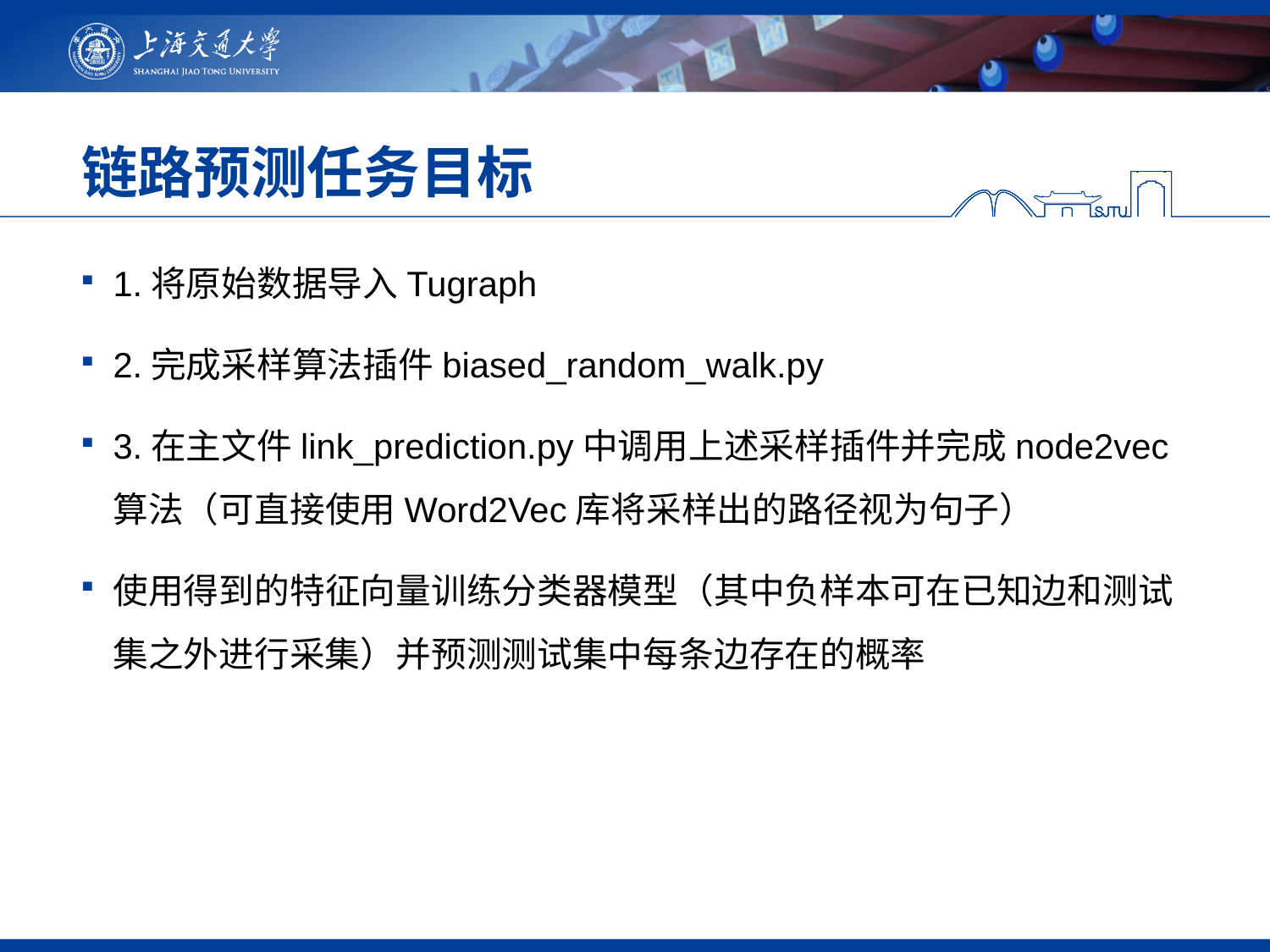

# 链路预测任务目标
1.将原始数据导入Tugraph
2.完成采样算法插件biased_random_walk.py
3.在主文件link_prediction.py中调用上述采样插件并完成node2vec算法（可直接使用Word2Vec库将采样出的路径视为句子）
使用得到的特征向量训练分类器模型（其中负样本可在已知边和测试集之外进行采集）并预测测试集中每条边存在的概率